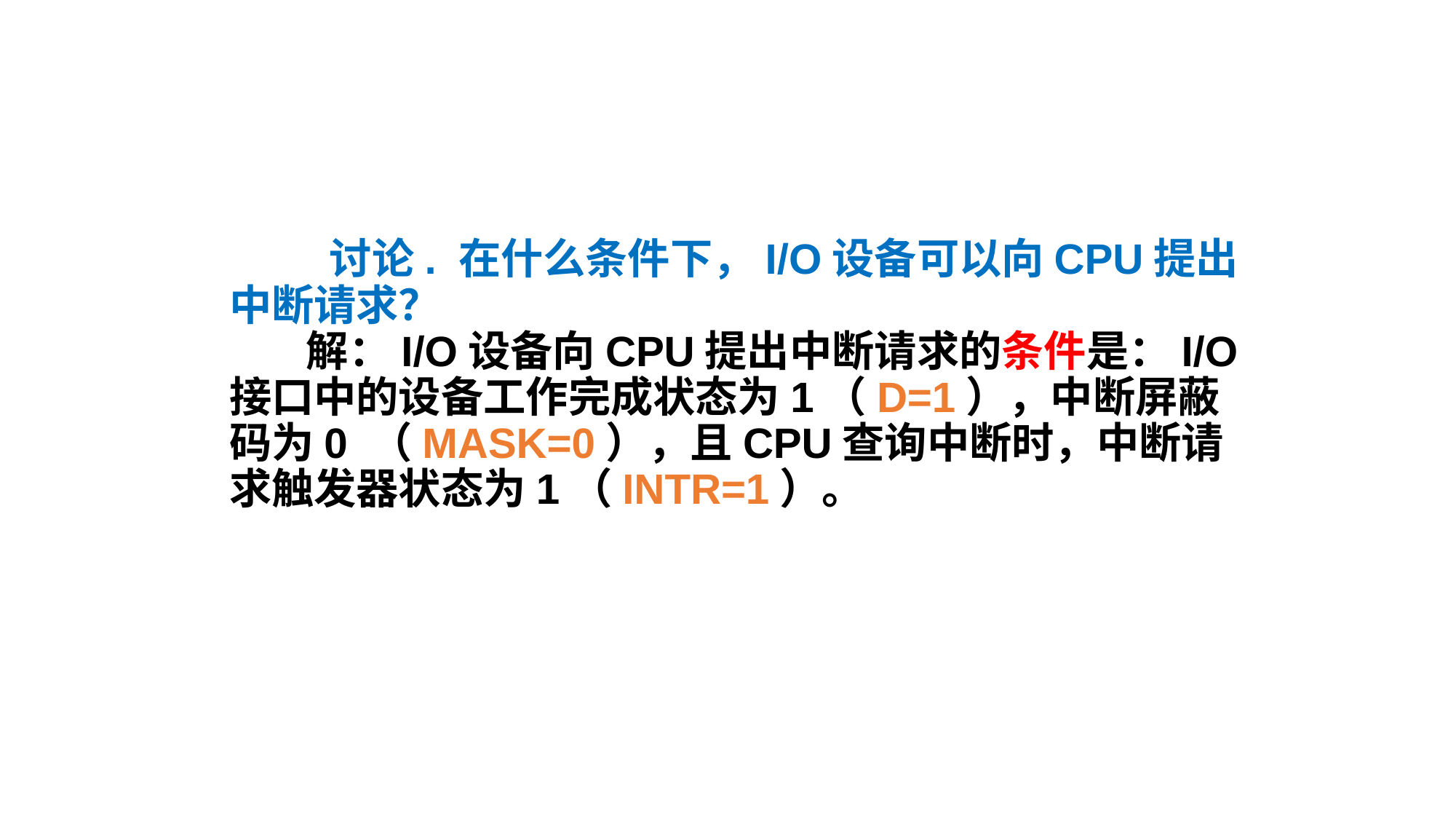

# 讨论. 在什么条件下，I/O设备可以向CPU提出中断请求？ 解：I/O设备向CPU提出中断请求的条件是：I/O接口中的设备工作完成状态为1（D=1），中断屏蔽码为0 （MASK=0），且CPU查询中断时，中断请求触发器状态为1（INTR=1）。